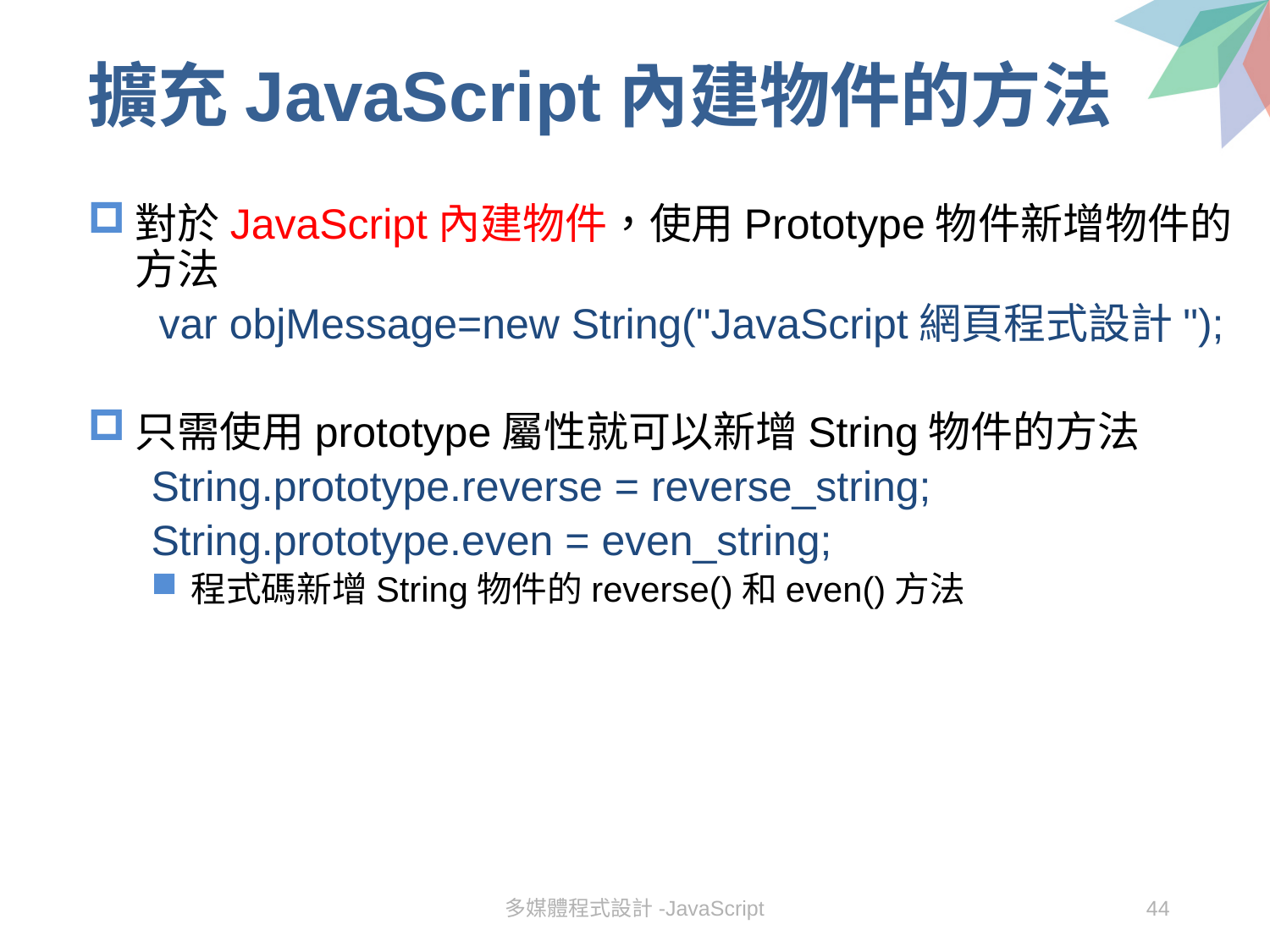

# 擴充JavaScript內建物件的方法
對於JavaScript內建物件，使用Prototype物件新增物件的方法
      var objMessage=new String("JavaScript網頁程式設計");

只需使用prototype屬性就可以新增String物件的方法
String.prototype.reverse = reverse_string;
String.prototype.even = even_string;
程式碼新增String物件的reverse()和even()方法

多媒體程式設計-JavaScript
44